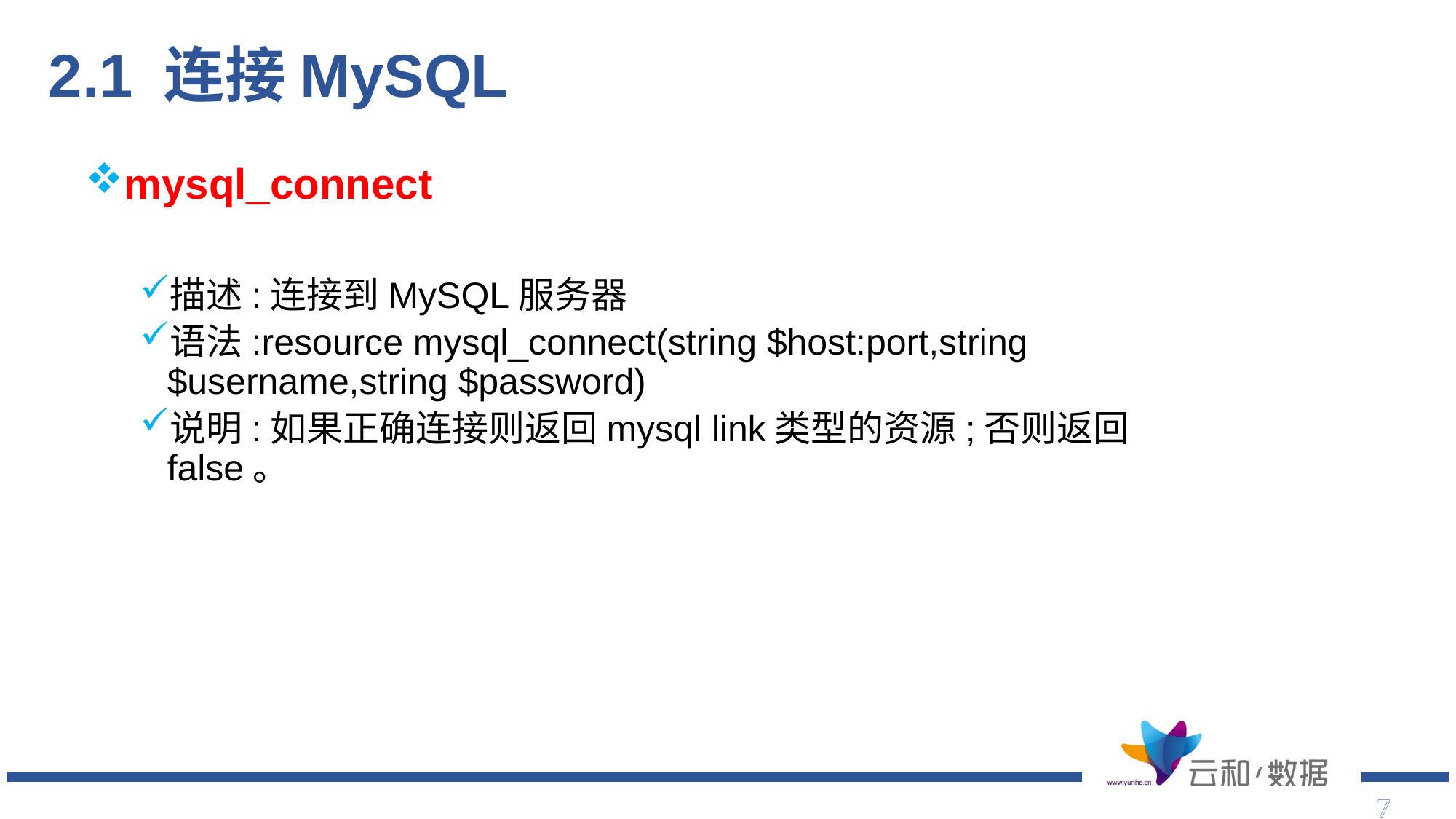

# 2.1 连接MySQL
mysql_connect

描述:连接到MySQL服务器
语法:resource mysql_connect(string $host:port,string $username,string $password)
说明:如果正确连接则返回mysql link类型的资源;否则返回false。